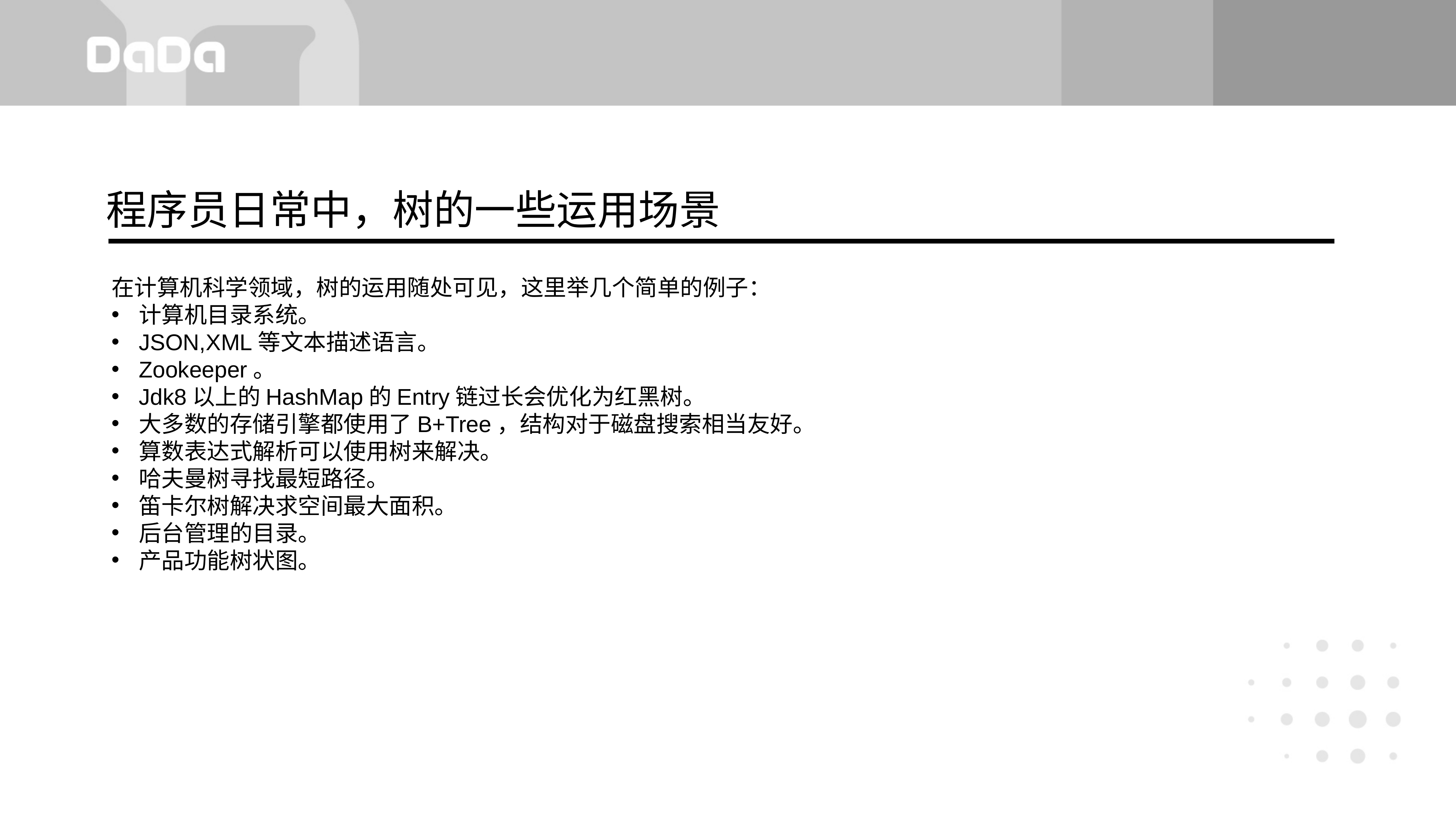

程序员日常中，树的一些运用场景
在计算机科学领域，树的运用随处可见，这里举几个简单的例子：
计算机目录系统。
JSON,XML等文本描述语言。
Zookeeper。
Jdk8以上的HashMap的Entry链过长会优化为红黑树。
大多数的存储引擎都使用了B+Tree，结构对于磁盘搜索相当友好。
算数表达式解析可以使用树来解决。
哈夫曼树寻找最短路径。
笛卡尔树解决求空间最大面积。
后台管理的目录。
产品功能树状图。